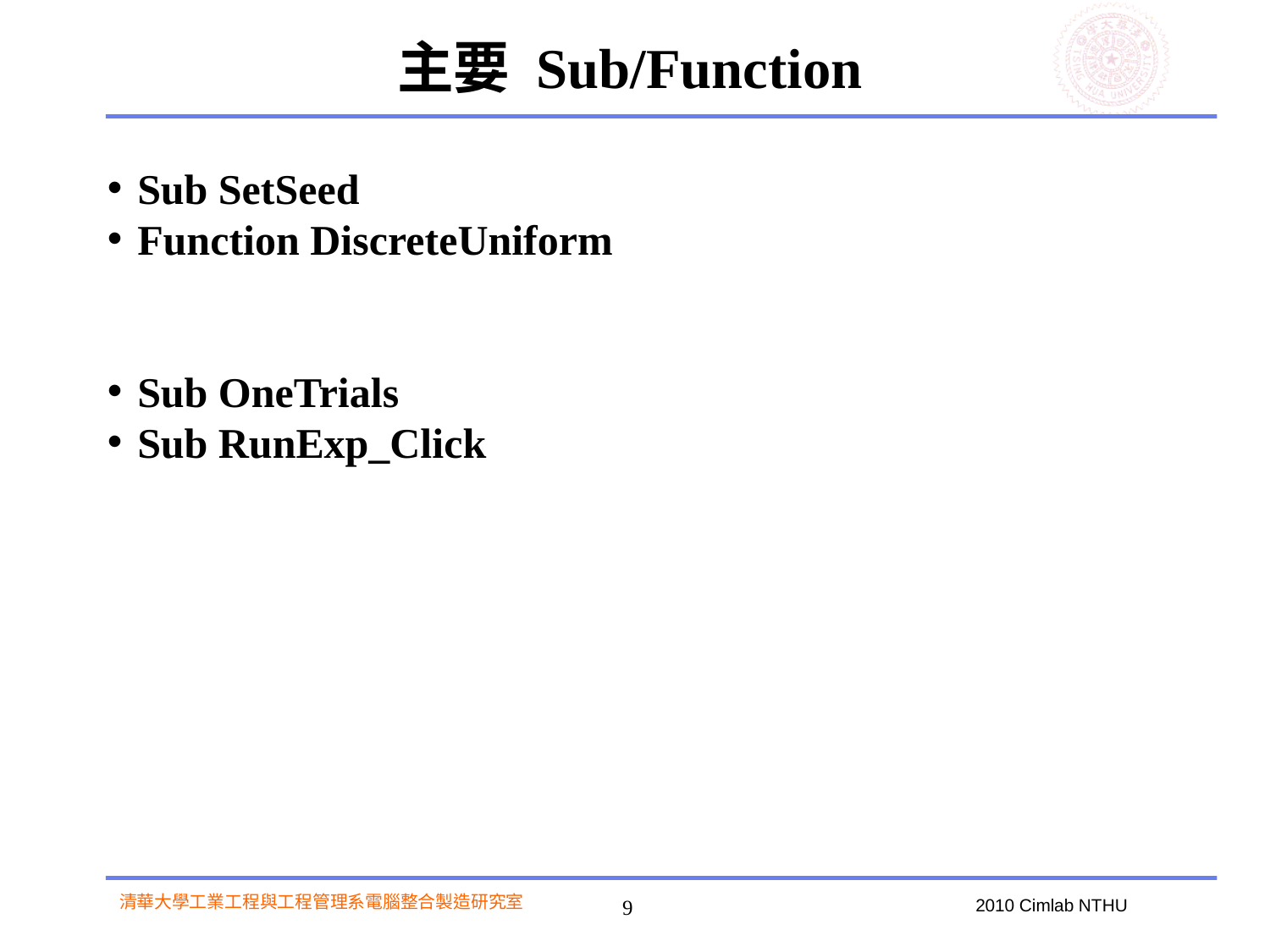

主要 Sub/Function
Sub SetSeed
Function DiscreteUniform

Sub OneTrials
Sub RunExp_Click